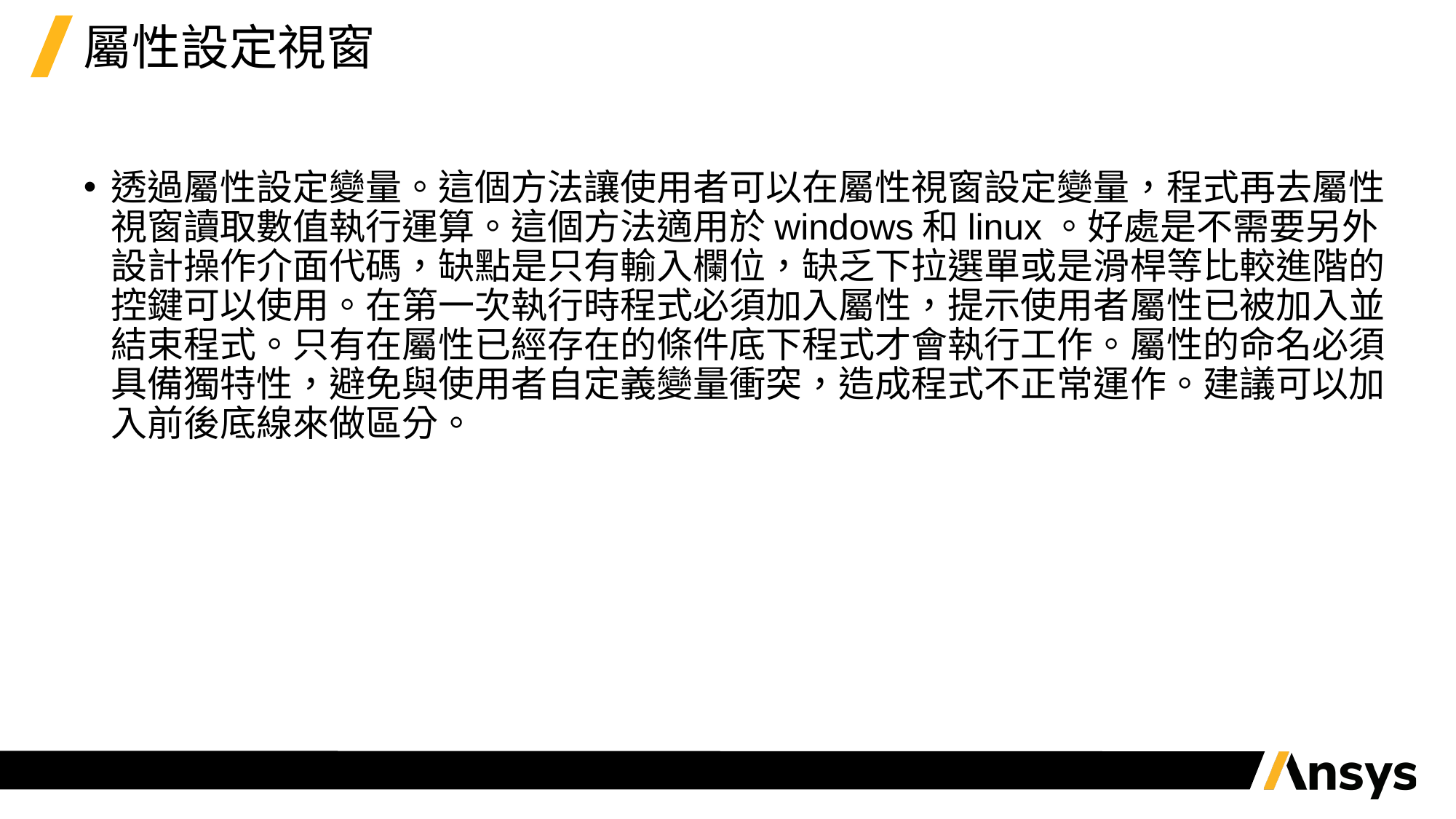

# 屬性設定視窗
透過屬性設定變量。這個方法讓使用者可以在屬性視窗設定變量，程式再去屬性視窗讀取數值執行運算。這個方法適用於windows和linux。好處是不需要另外設計操作介面代碼，缺點是只有輸入欄位，缺乏下拉選單或是滑桿等比較進階的控鍵可以使用。在第一次執行時程式必須加入屬性，提示使用者屬性已被加入並結束程式。只有在屬性已經存在的條件底下程式才會執行工作。屬性的命名必須具備獨特性，避免與使用者自定義變量衝突，造成程式不正常運作。建議可以加入前後底線來做區分。